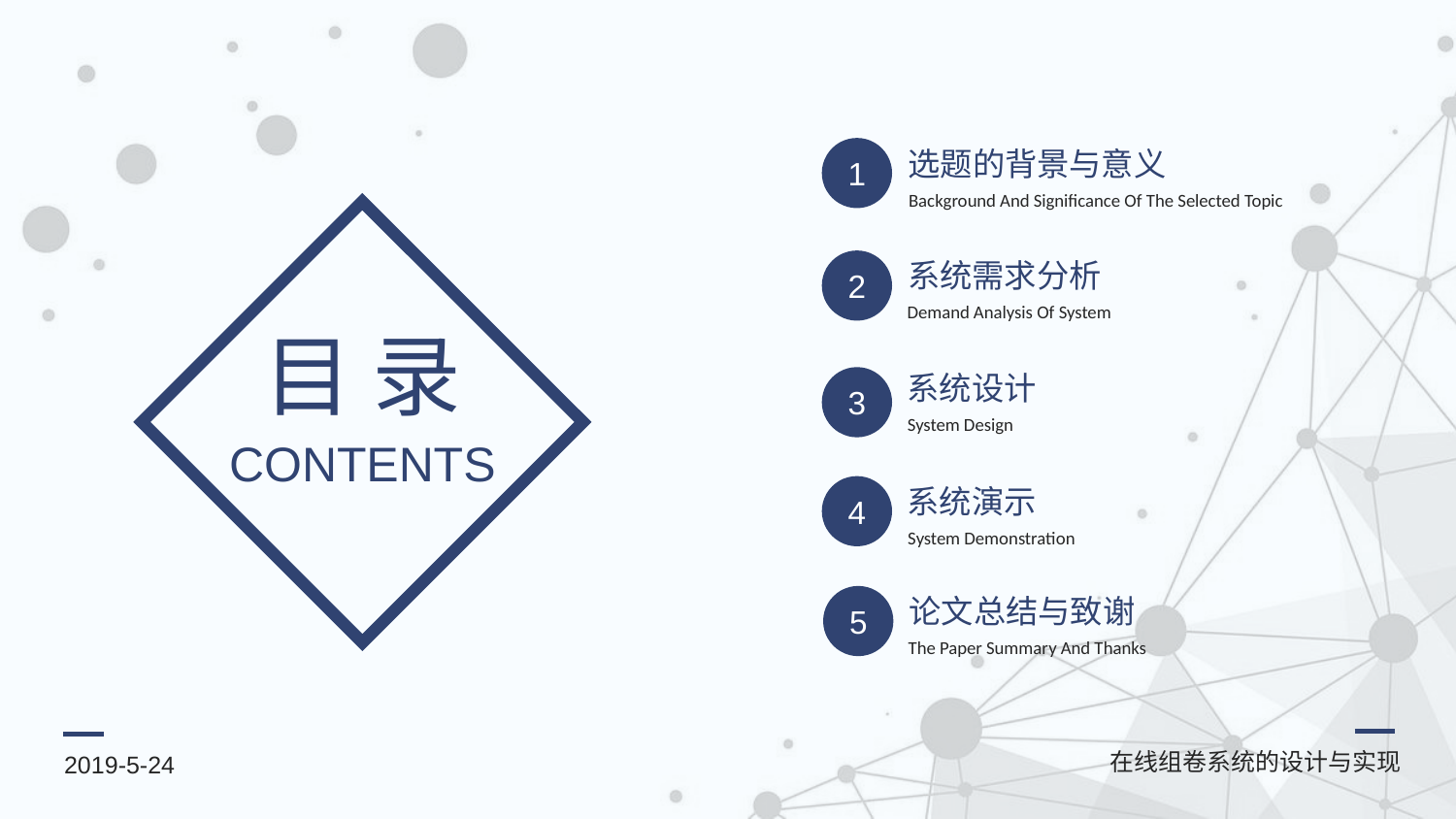

选题的背景与意义
1
Background And Significance Of The Selected Topic

系统需求分析
2
Demand Analysis Of System
目 录
系统设计
3
System Design
CONTENTS
系统演示
4
System Demonstration
论文总结与致谢
5
The Paper Summary And Thanks
在线组卷系统的设计与实现
2019-5-24